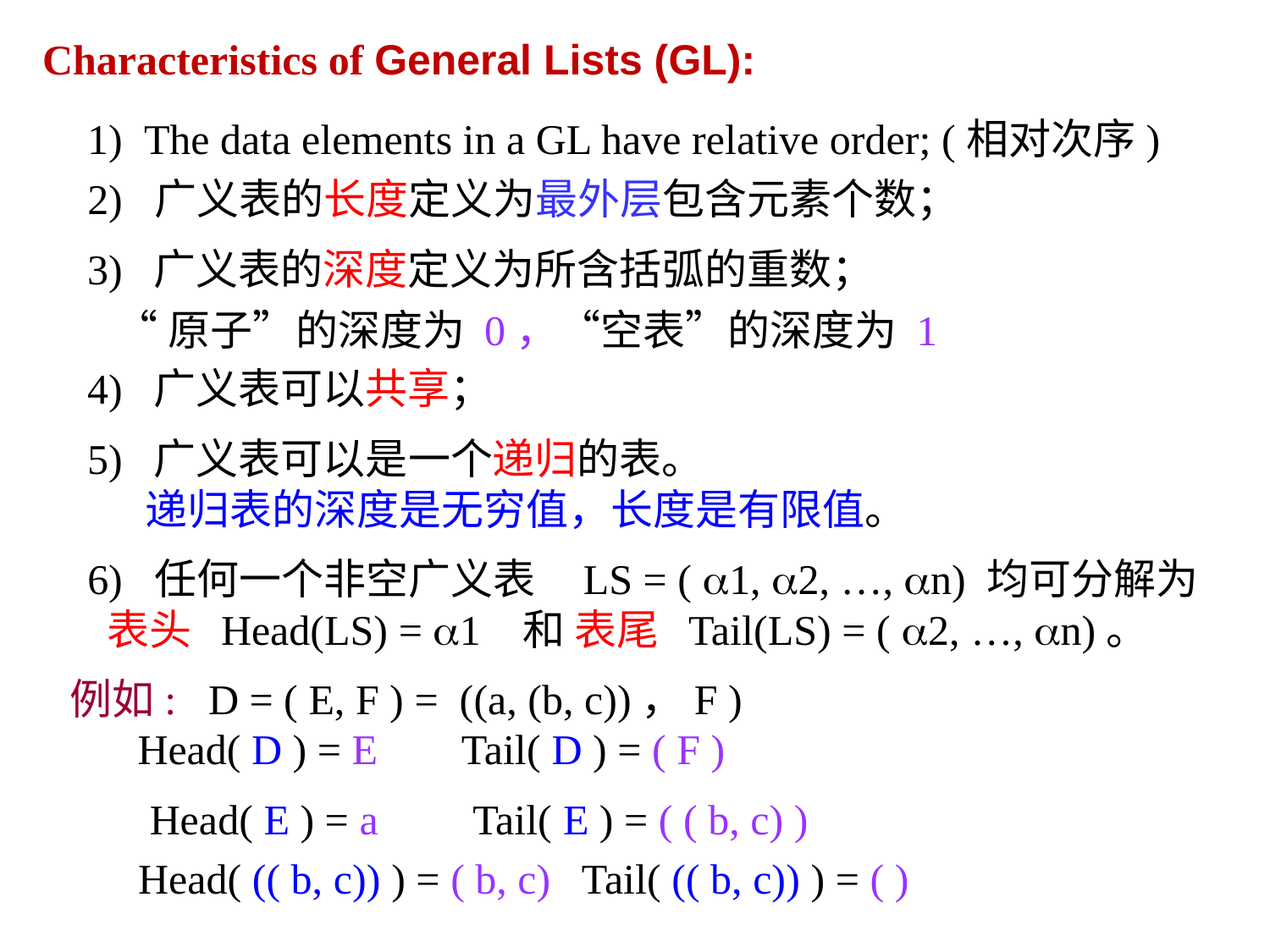

Characteristics of General Lists (GL):
1)  The data elements in a GL have relative order; (相对次序)
2)  广义表的长度定义为最外层包含元素个数；
3)  广义表的深度定义为所含括弧的重数；
   “原子”的深度为 0，“空表”的深度为 1
4)  广义表可以共享；
5)  广义表可以是一个递归的表。
     递归表的深度是无穷值，长度是有限值。
6)  任何一个非空广义表    LS = ( α1, α2, …, αn) 均可分解为
 表头  Head(LS) = α1   和 表尾  Tail(LS) = ( α2, …, αn)。
例如:   D = ( E, F ) =  ((a, (b, c))，F )
Head( D ) = E        Tail( D ) = ( F )
Head( E ) = a         Tail( E ) = ( ( b, c) )
Head( (( b, c)) ) = ( b, c)   Tail( (( b, c)) ) = ( )
32